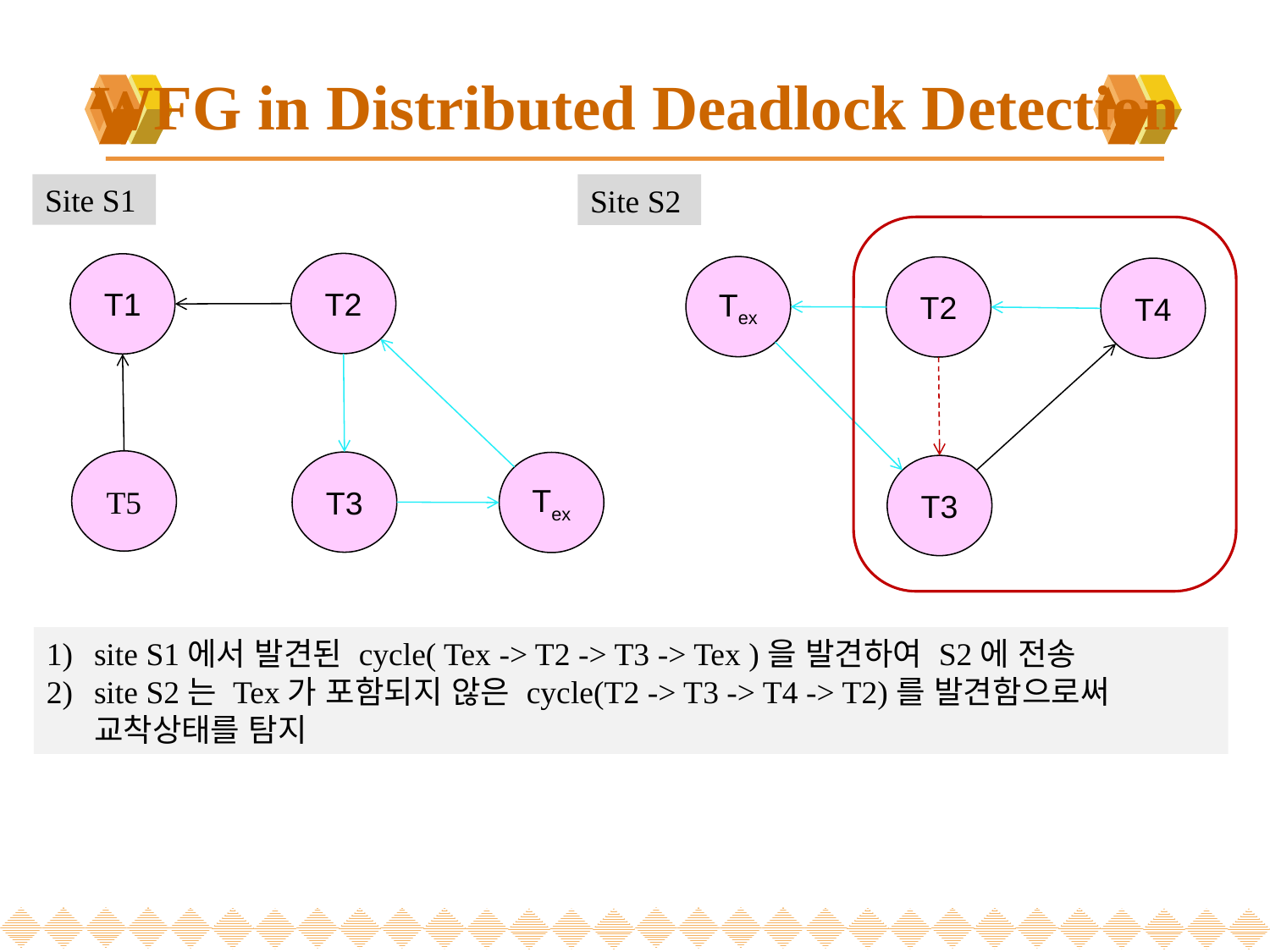

# WFG in Distributed Deadlock Detection
Site S1
Site S2

T2
T1
T5
T3
Tex
Tex
T2
T4
T3
site S1에서 발견된 cycle( Tex -> T2 -> T3 -> Tex )을 발견하여 S2에 전송
site S2는 Tex가 포함되지 않은 cycle(T2 -> T3 -> T4 -> T2)를 발견함으로써
	교착상태를 탐지